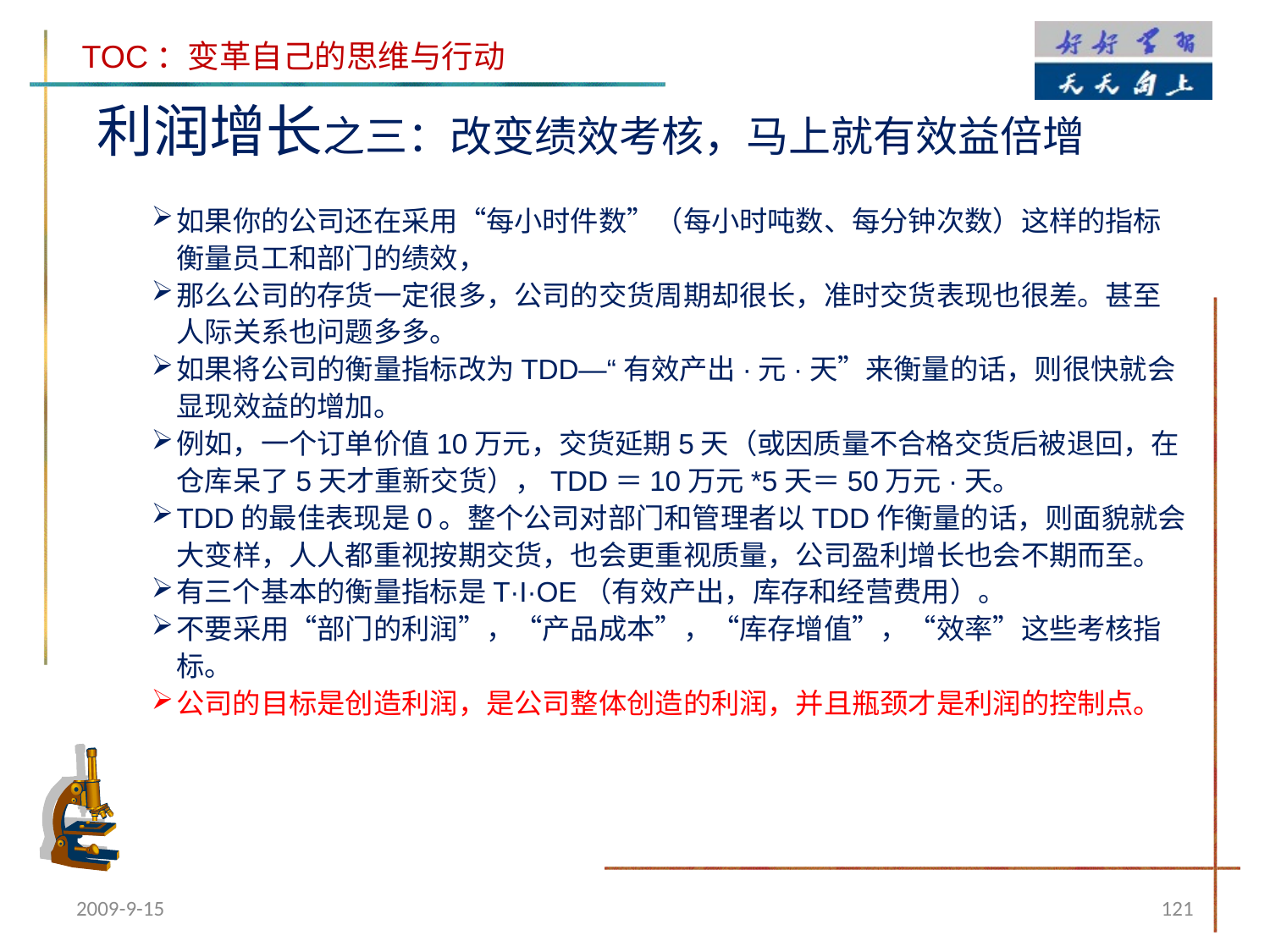

利润增长之三：改变绩效考核，马上就有效益倍增
如果你的公司还在采用“每小时件数”（每小时吨数、每分钟次数）这样的指标衡量员工和部门的绩效，
那么公司的存货一定很多，公司的交货周期却很长，准时交货表现也很差。甚至人际关系也问题多多。
如果将公司的衡量指标改为TDD—“有效产出·元·天”来衡量的话，则很快就会显现效益的增加。
例如，一个订单价值10万元，交货延期5天（或因质量不合格交货后被退回，在仓库呆了5天才重新交货），TDD＝10万元*5天＝50万元·天。
TDD的最佳表现是0。整个公司对部门和管理者以TDD作衡量的话，则面貌就会大变样，人人都重视按期交货，也会更重视质量，公司盈利增长也会不期而至。
有三个基本的衡量指标是T·I·OE（有效产出，库存和经营费用）。
不要采用“部门的利润”，“产品成本”，“库存增值”，“效率”这些考核指标。
公司的目标是创造利润，是公司整体创造的利润，并且瓶颈才是利润的控制点。
2009-9-15
121